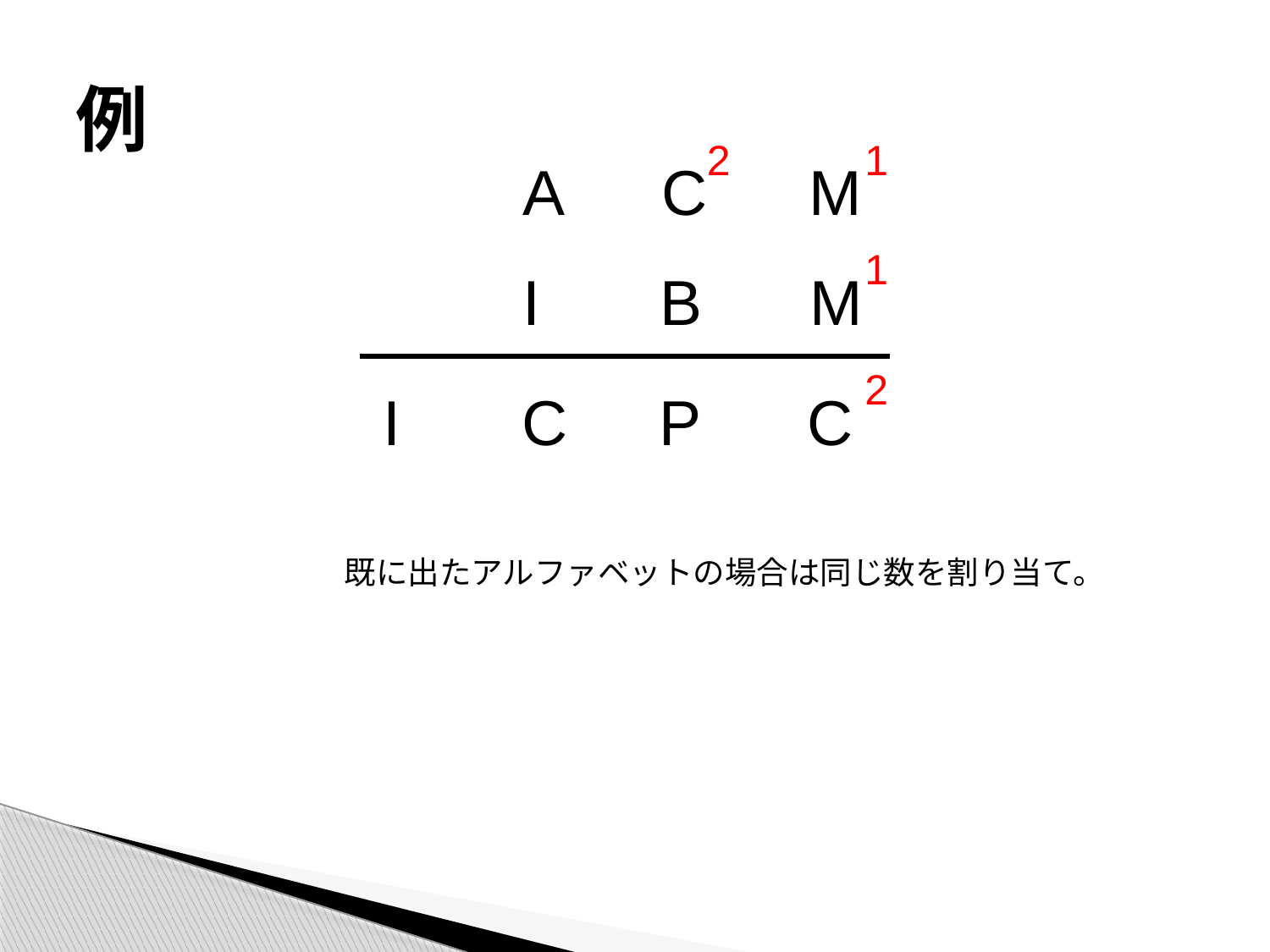

# 例
2
1
A
C
M
1
I
B
M
2
I
C
P
C
既に出たアルファベットの場合は同じ数を割り当て。